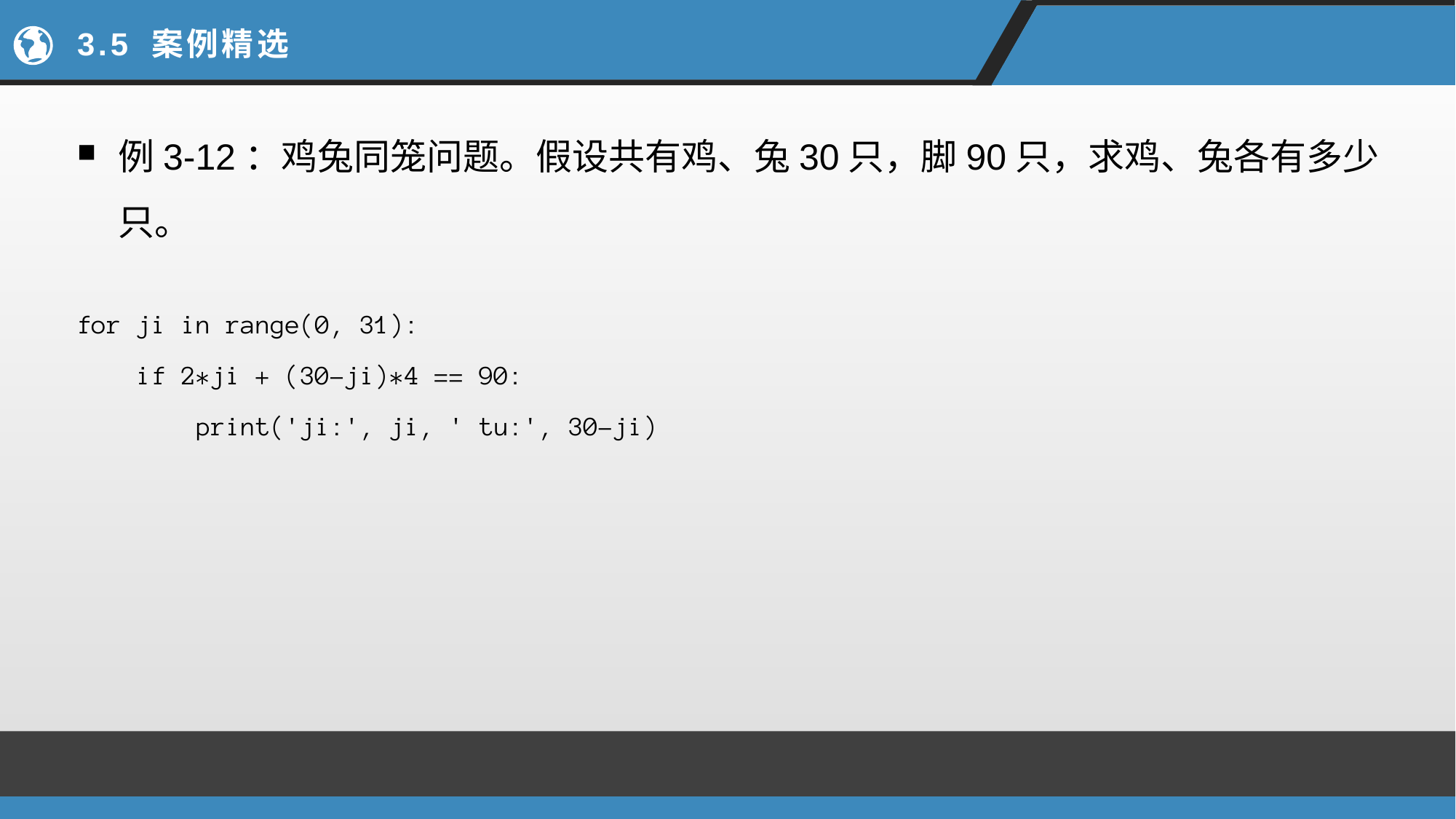

# 3.5 案例精选

例3-12：鸡兔同笼问题。假设共有鸡、兔30只，脚90只，求鸡、兔各有多少只。

for ji in range(0, 31):
    if 2*ji + (30-ji)*4 == 90:
        print('ji:', ji, ' tu:', 30-ji)